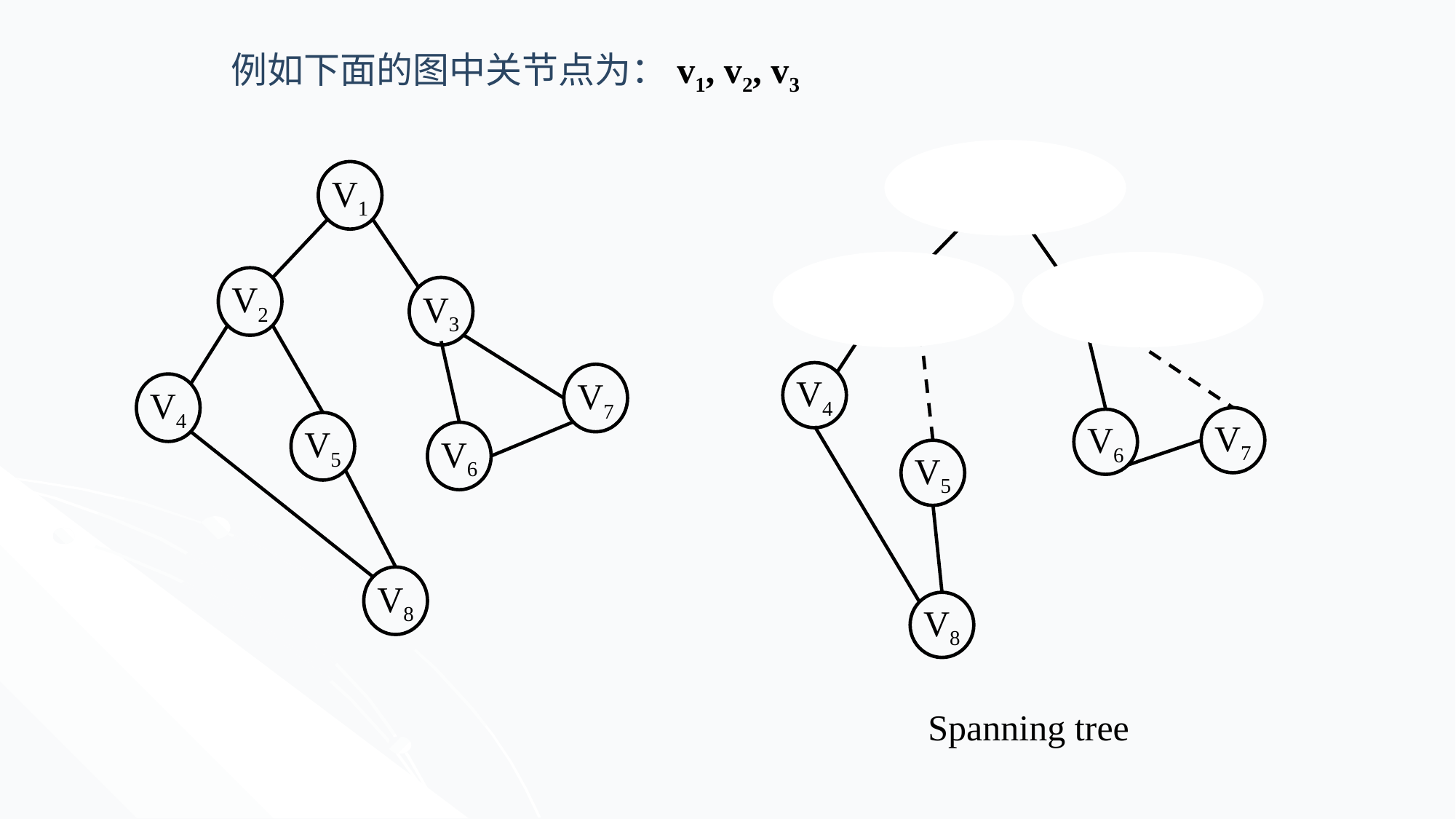

例如下面的图中关节点为：
v1, v2, v3

V1
V2
V3
V4
V7
V6
V5
V8
V1
V2
V3
V7
V4
V5
V6
V8

Spanning tree